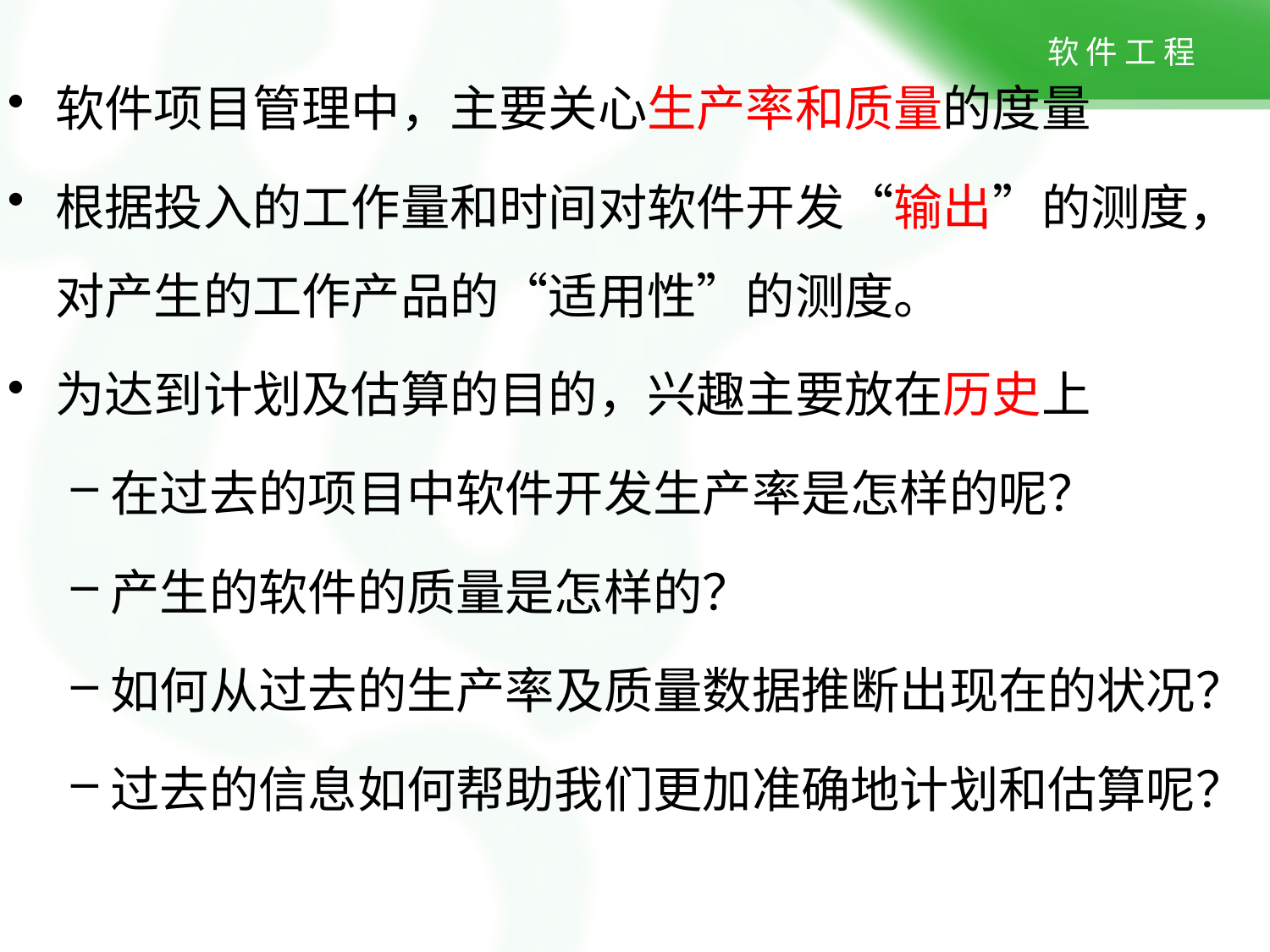

软件项目管理中，主要关心生产率和质量的度量
根据投入的工作量和时间对软件开发“输出”的测度，对产生的工作产品的“适用性”的测度。
为达到计划及估算的目的，兴趣主要放在历史上
在过去的项目中软件开发生产率是怎样的呢？
产生的软件的质量是怎样的？
如何从过去的生产率及质量数据推断出现在的状况？
过去的信息如何帮助我们更加准确地计划和估算呢？